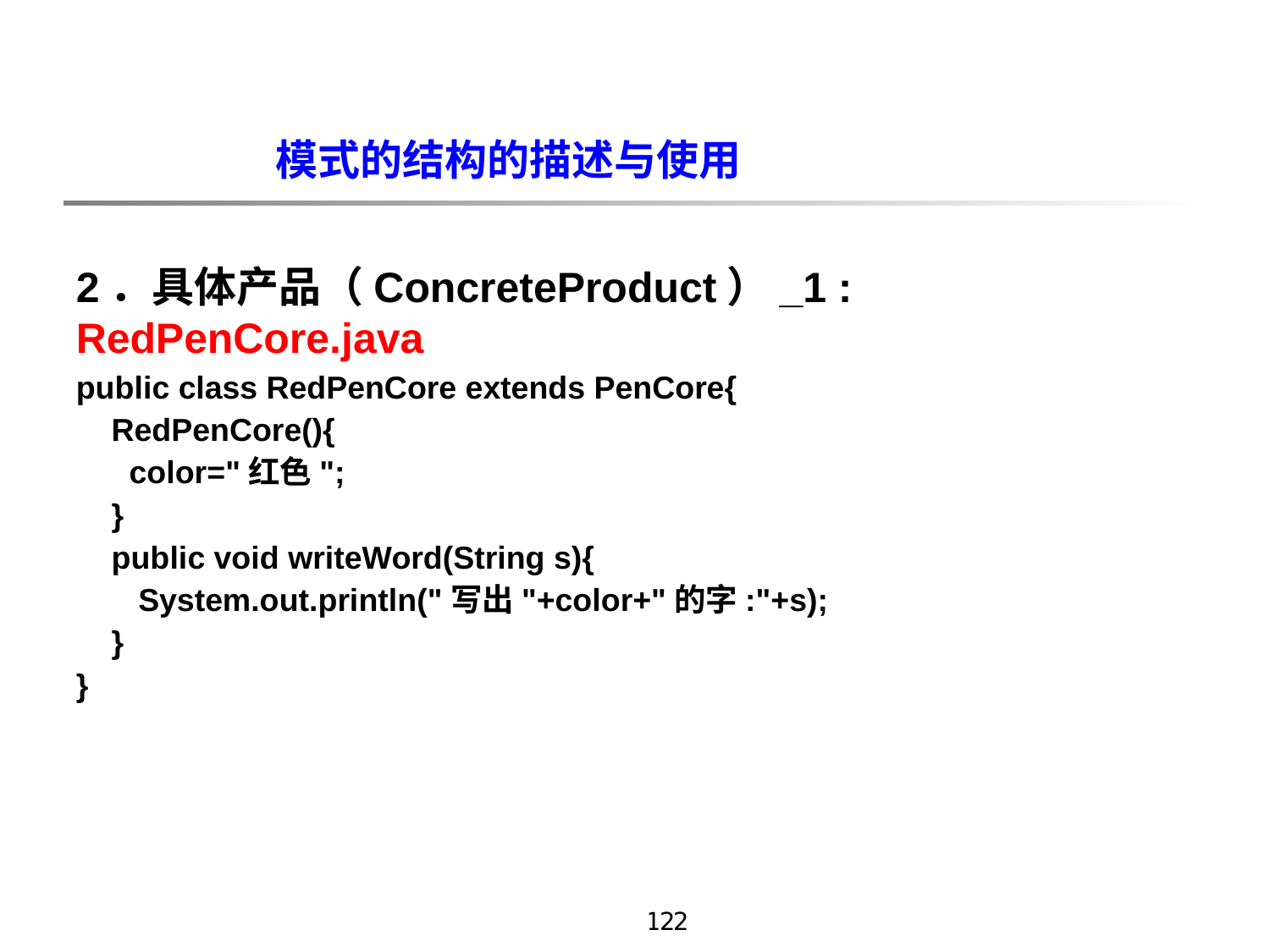

模式的结构的描述与使用

2．具体产品（ConcreteProduct）_1 : RedPenCore.java
public class RedPenCore extends PenCore{
    RedPenCore(){
      color="红色";
    }
    public void writeWord(String s){
       System.out.println("写出"+color+"的字:"+s);
    }
}

122